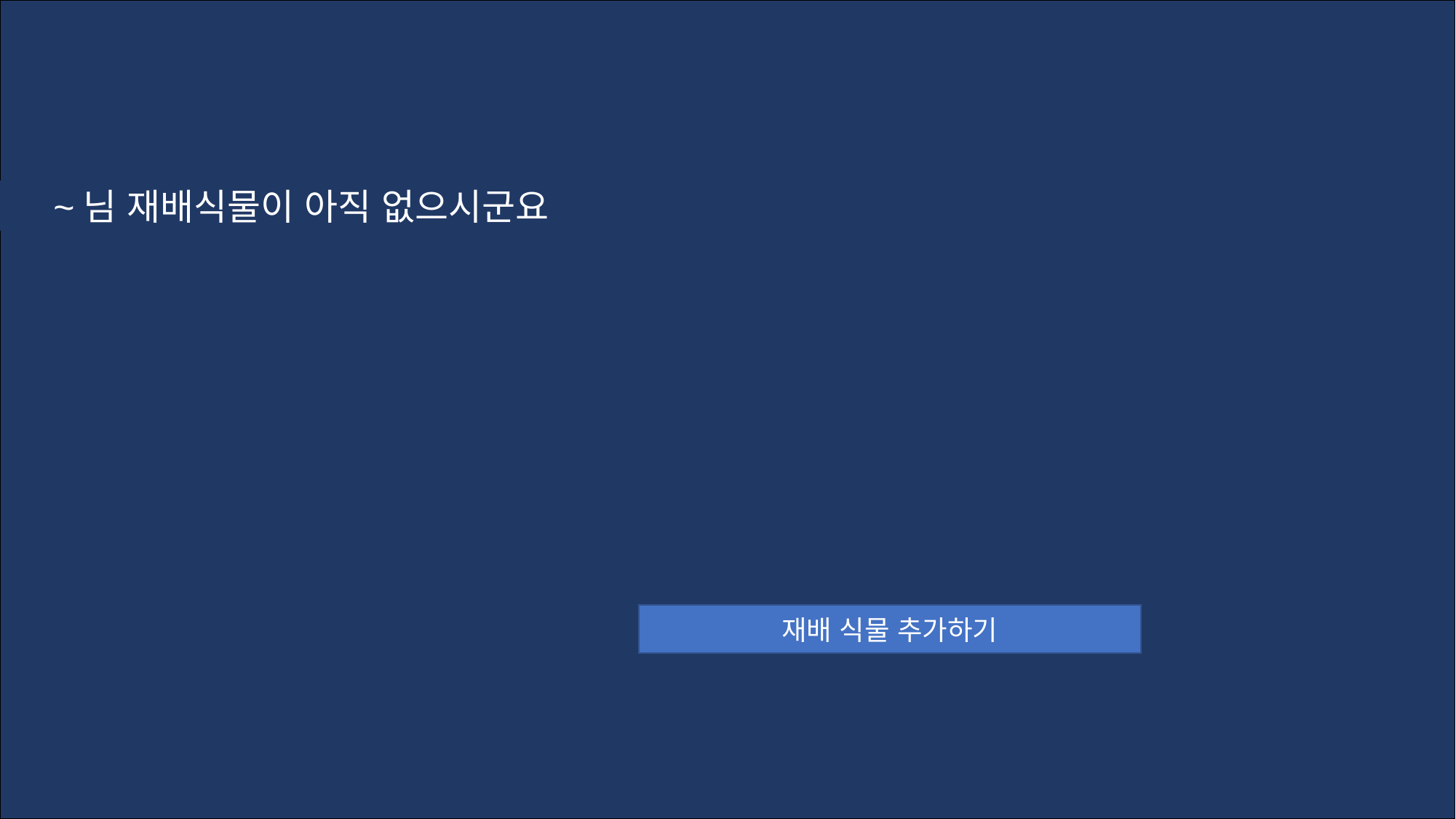

~님 재배식물이 아직 없으시군요
재배 식물 추가하기